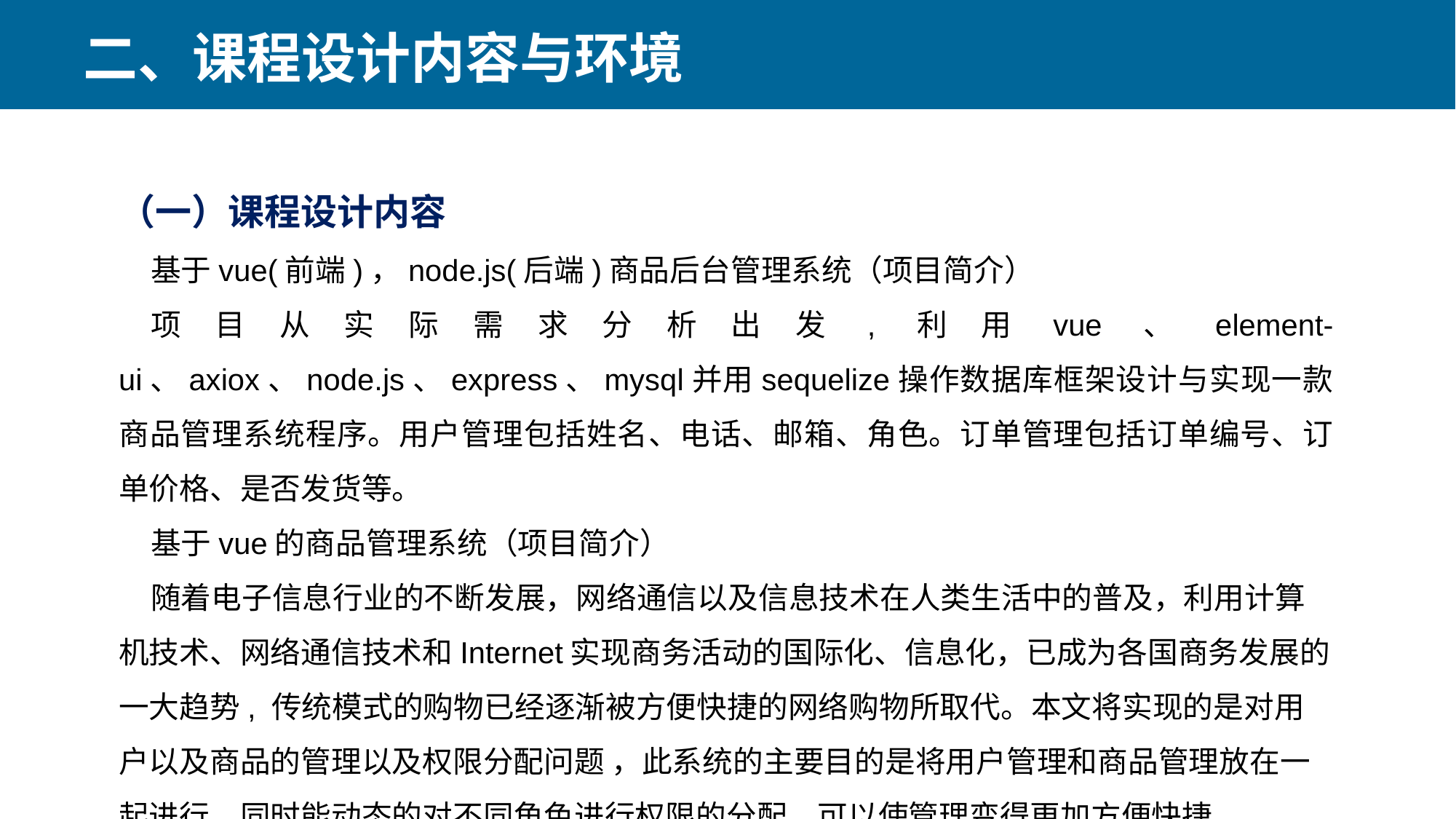

二、课程设计内容与环境
（一）课程设计内容
基于vue(前端)，node.js(后端)商品后台管理系统（项目简介）
项目从实际需求分析出发,利用vue、element-ui、axiox、node.js、express、mysql并用sequelize操作数据库框架设计与实现一款商品管理系统程序。用户管理包括姓名、电话、邮箱、角色。订单管理包括订单编号、订单价格、是否发货等。
基于vue的商品管理系统（项目简介）
随着电子信息行业的不断发展，网络通信以及信息技术在人类生活中的普及，利用计算机技术、网络通信技术和Internet实现商务活动的国际化、信息化，已成为各国商务发展的一大趋势, 传统模式的购物已经逐渐被方便快捷的网络购物所取代。本文将实现的是对用户以及商品的管理以及权限分配问题 ，此系统的主要目的是将用户管理和商品管理放在一起进行，同时能动态的对不同角色进行权限的分配，可以使管理变得更加方便快捷。